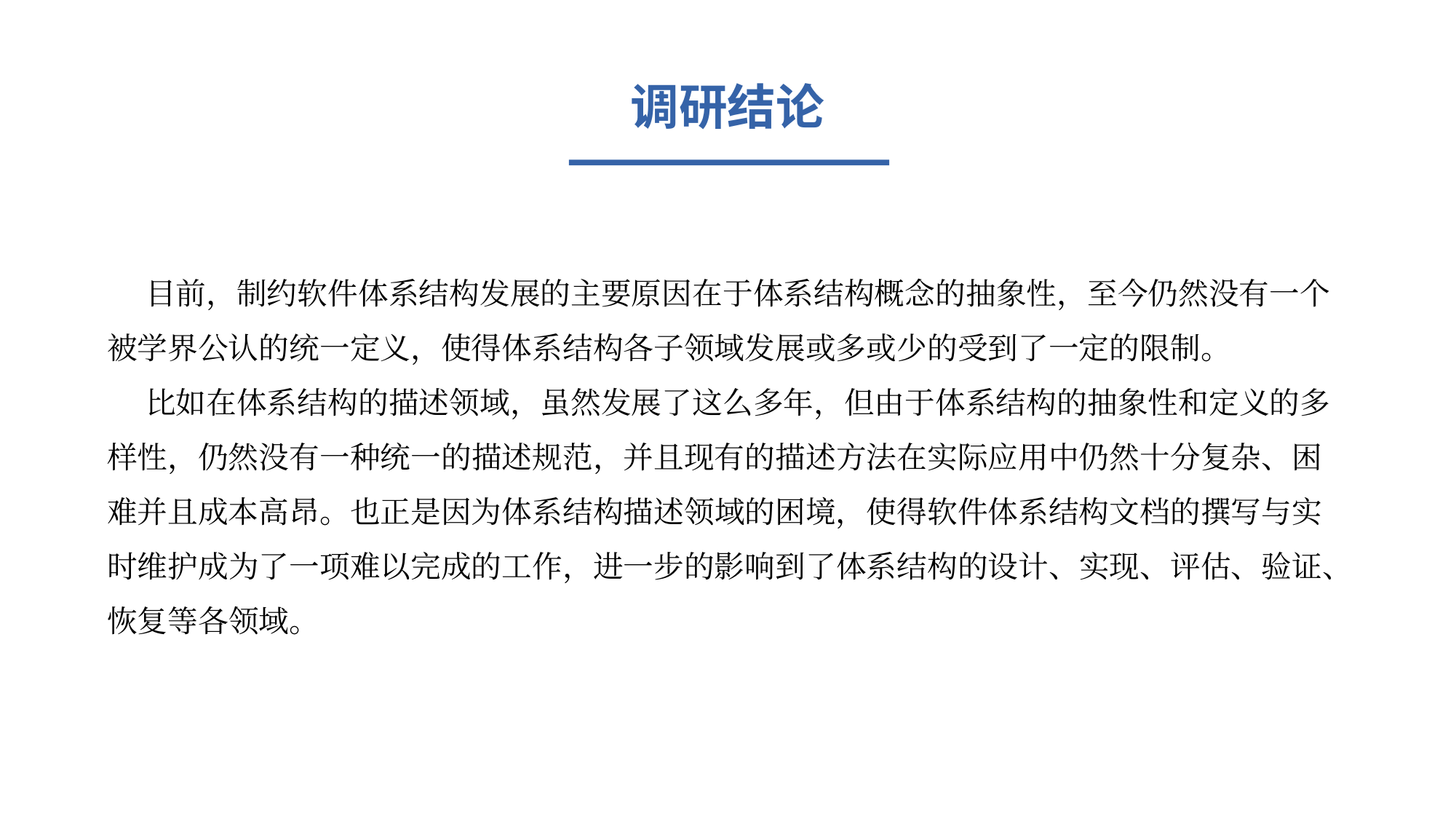

调研结论

    目前，制约软件体系结构发展的主要原因在于体系结构概念的抽象性，至今仍然没有一个被学界公认的统一定义，使得体系结构各子领域发展或多或少的受到了一定的限制。
    比如在体系结构的描述领域，虽然发展了这么多年，但由于体系结构的抽象性和定义的多样性，仍然没有一种统一的描述规范，并且现有的描述方法在实际应用中仍然十分复杂、困难并且成本高昂。也正是因为体系结构描述领域的困境，使得软件体系结构文档的撰写与实时维护成为了一项难以完成的工作，进一步的影响到了体系结构的设计、实现、评估、验证、恢复等各领域。